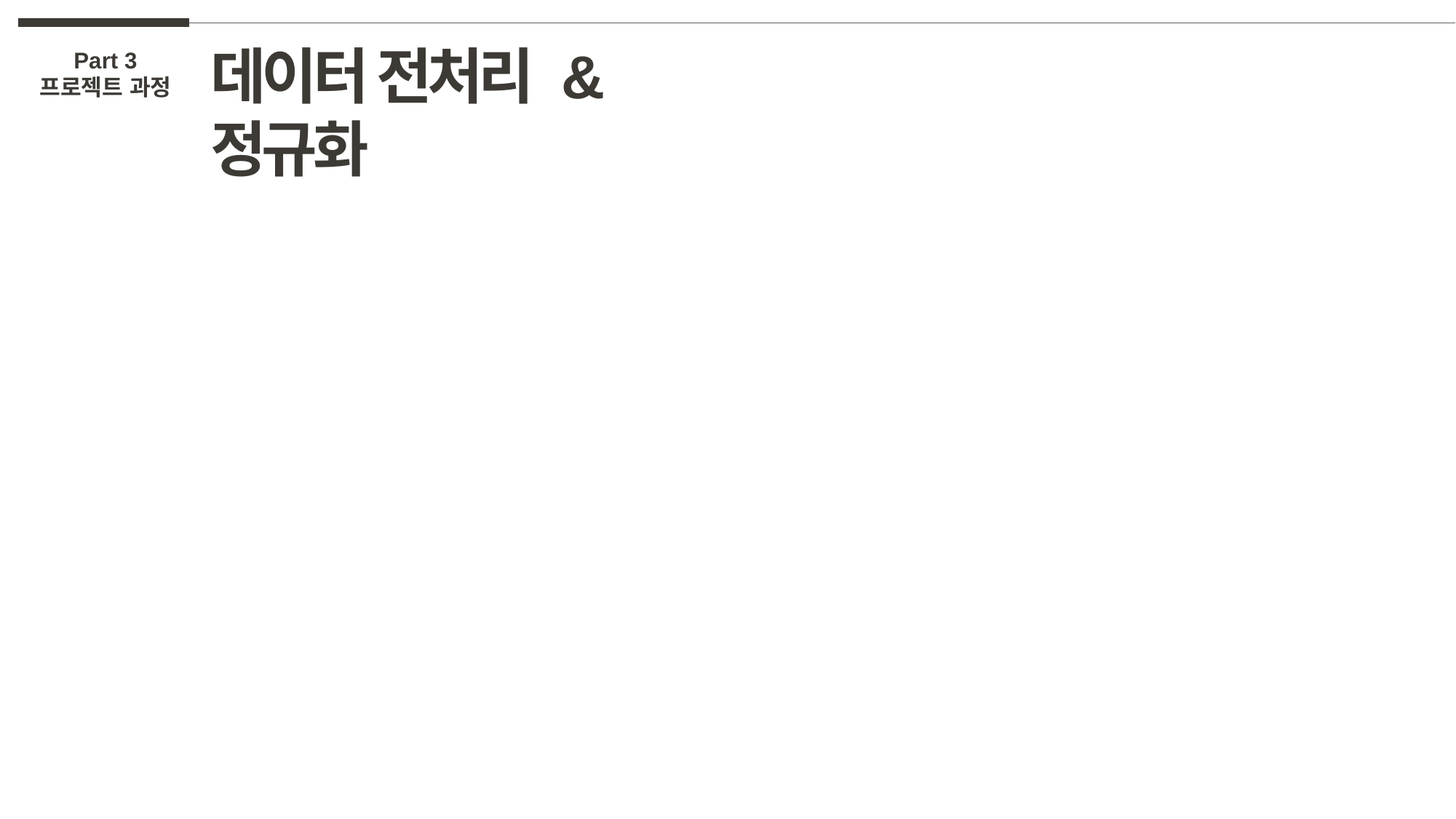

데이터 전처리 & 정규화
Part 3
프로젝트 과정